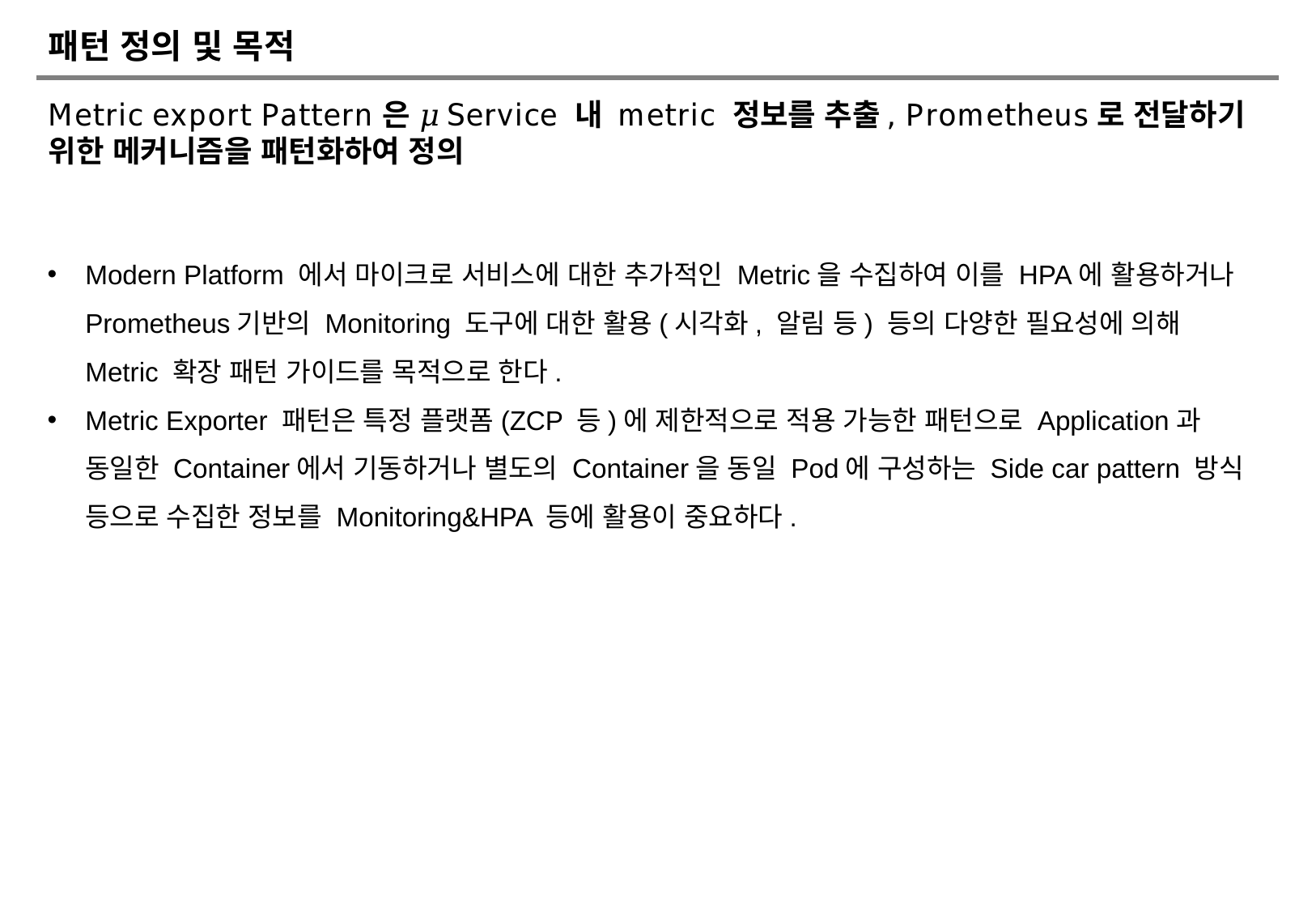

# 패턴 정의 및 목적
Metric export Pattern은 𝜇Service 내 metric 정보를 추출, Prometheus로 전달하기 위한 메커니즘을 패턴화하여 정의
Modern Platform 에서 마이크로 서비스에 대한 추가적인 Metric을 수집하여 이를 HPA에 활용하거나 Prometheus기반의 Monitoring 도구에 대한 활용(시각화, 알림 등) 등의 다양한 필요성에 의해 Metric 확장 패턴 가이드를 목적으로 한다.
Metric Exporter 패턴은 특정 플랫폼(ZCP 등)에 제한적으로 적용 가능한 패턴으로 Application과 동일한 Container에서 기동하거나 별도의 Container을 동일 Pod에 구성하는 Side car pattern 방식 등으로 수집한 정보를 Monitoring&HPA 등에 활용이 중요하다.